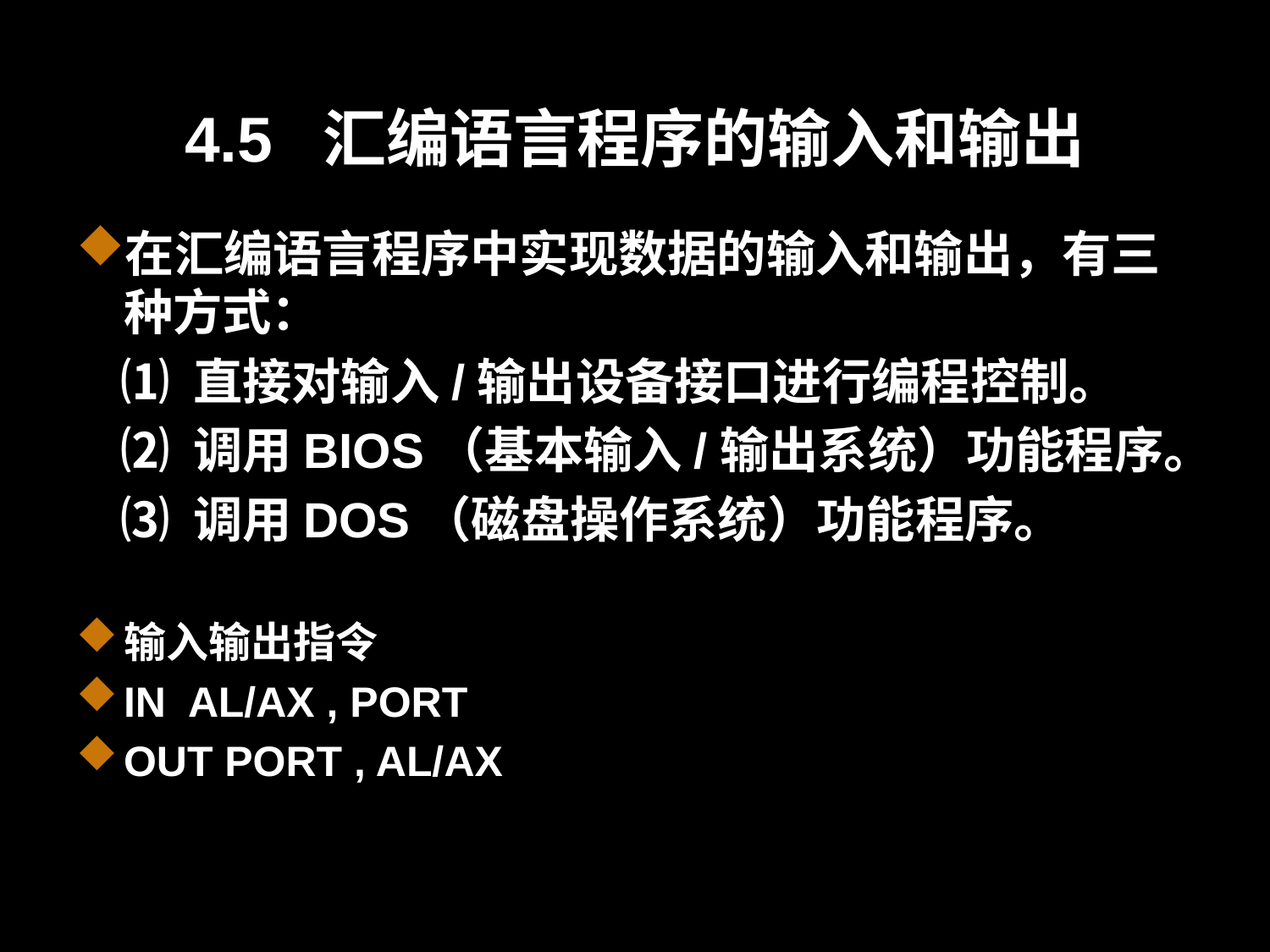

# 4.5  汇编语言程序的输入和输出
在汇编语言程序中实现数据的输入和输出，有三种方式：
    ⑴ 直接对输入/输出设备接口进行编程控制。
    ⑵ 调用BIOS（基本输入/输出系统）功能程序。
    ⑶ 调用DOS（磁盘操作系统）功能程序。

输入输出指令
IN  AL/AX , PORT
OUT PORT , AL/AX